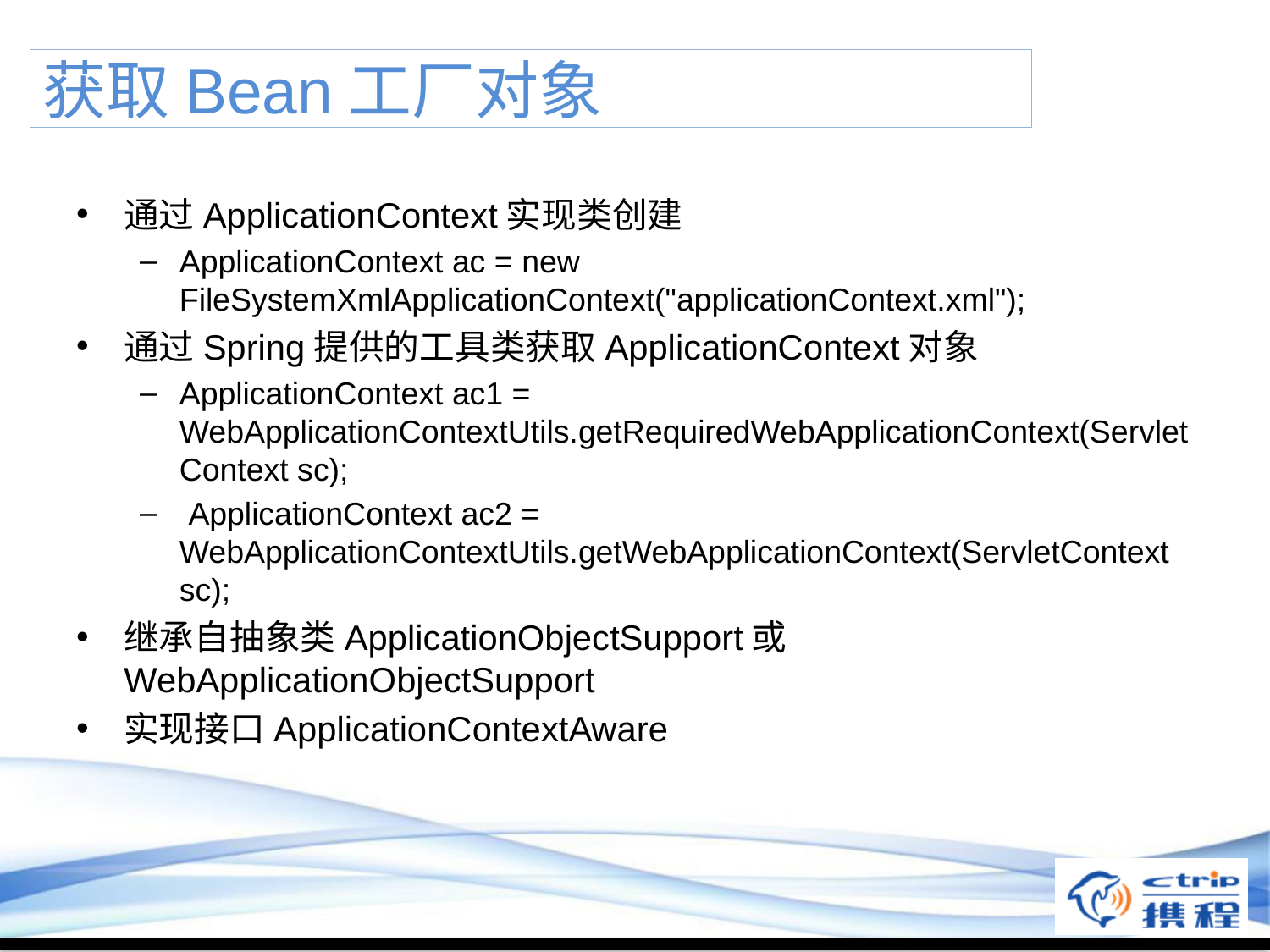

# 获取Bean工厂对象
通过ApplicationContext实现类创建
ApplicationContext ac = new FileSystemXmlApplicationContext("applicationContext.xml");
通过Spring提供的工具类获取ApplicationContext对象
ApplicationContext ac1 = WebApplicationContextUtils.getRequiredWebApplicationContext(ServletContext sc);
 ApplicationContext ac2 = WebApplicationContextUtils.getWebApplicationContext(ServletContext sc);
继承自抽象类ApplicationObjectSupport或WebApplicationObjectSupport
实现接口ApplicationContextAware